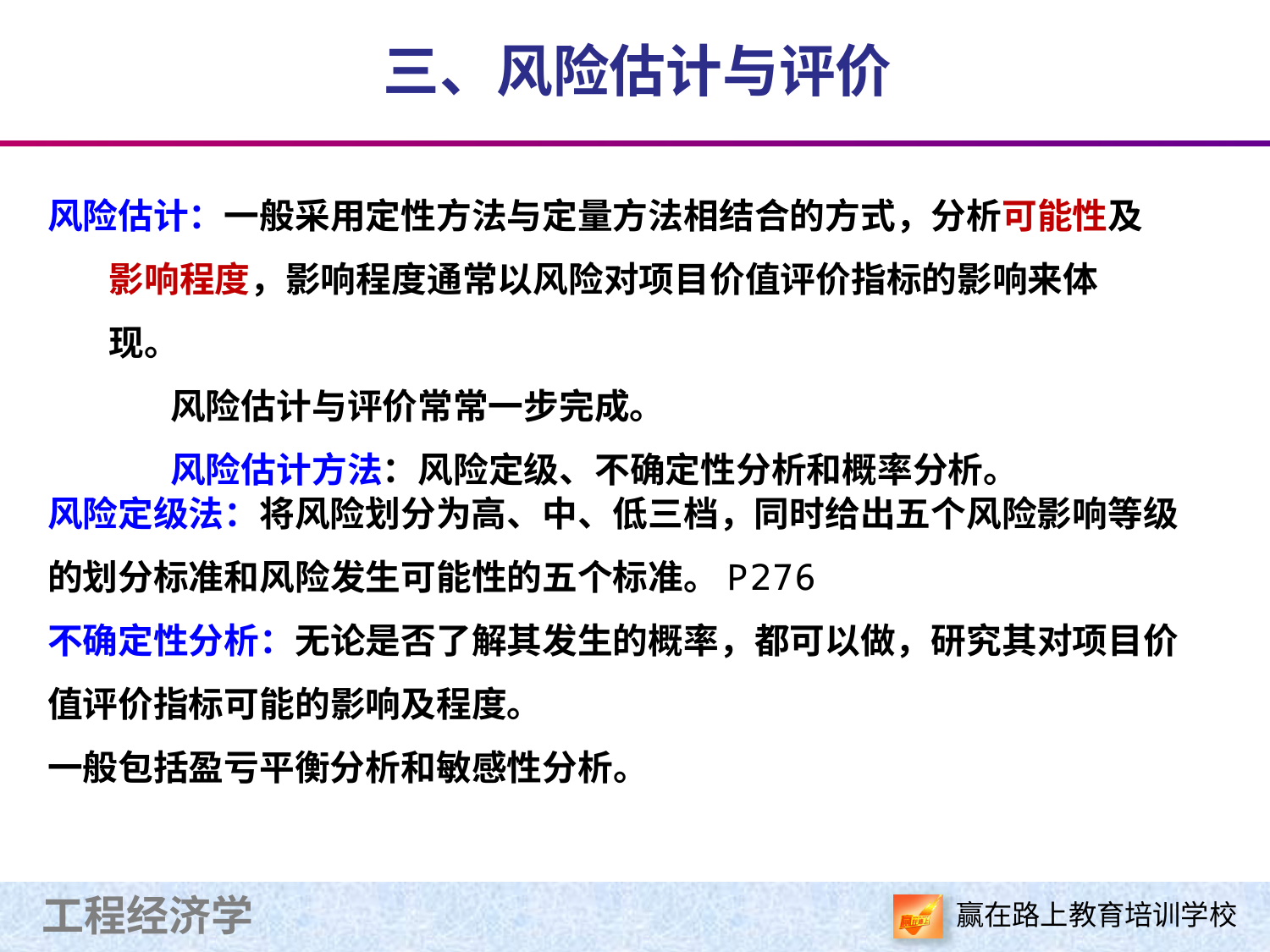

三、风险估计与评价
风险估计：一般采用定性方法与定量方法相结合的方式，分析可能性及影响程度，影响程度通常以风险对项目价值评价指标的影响来体现。
风险估计与评价常常一步完成。
风险估计方法：风险定级、不确定性分析和概率分析。
风险定级法：将风险划分为高、中、低三档，同时给出五个风险影响等级的划分标准和风险发生可能性的五个标准。P276
不确定性分析：无论是否了解其发生的概率，都可以做，研究其对项目价值评价指标可能的影响及程度。
一般包括盈亏平衡分析和敏感性分析。